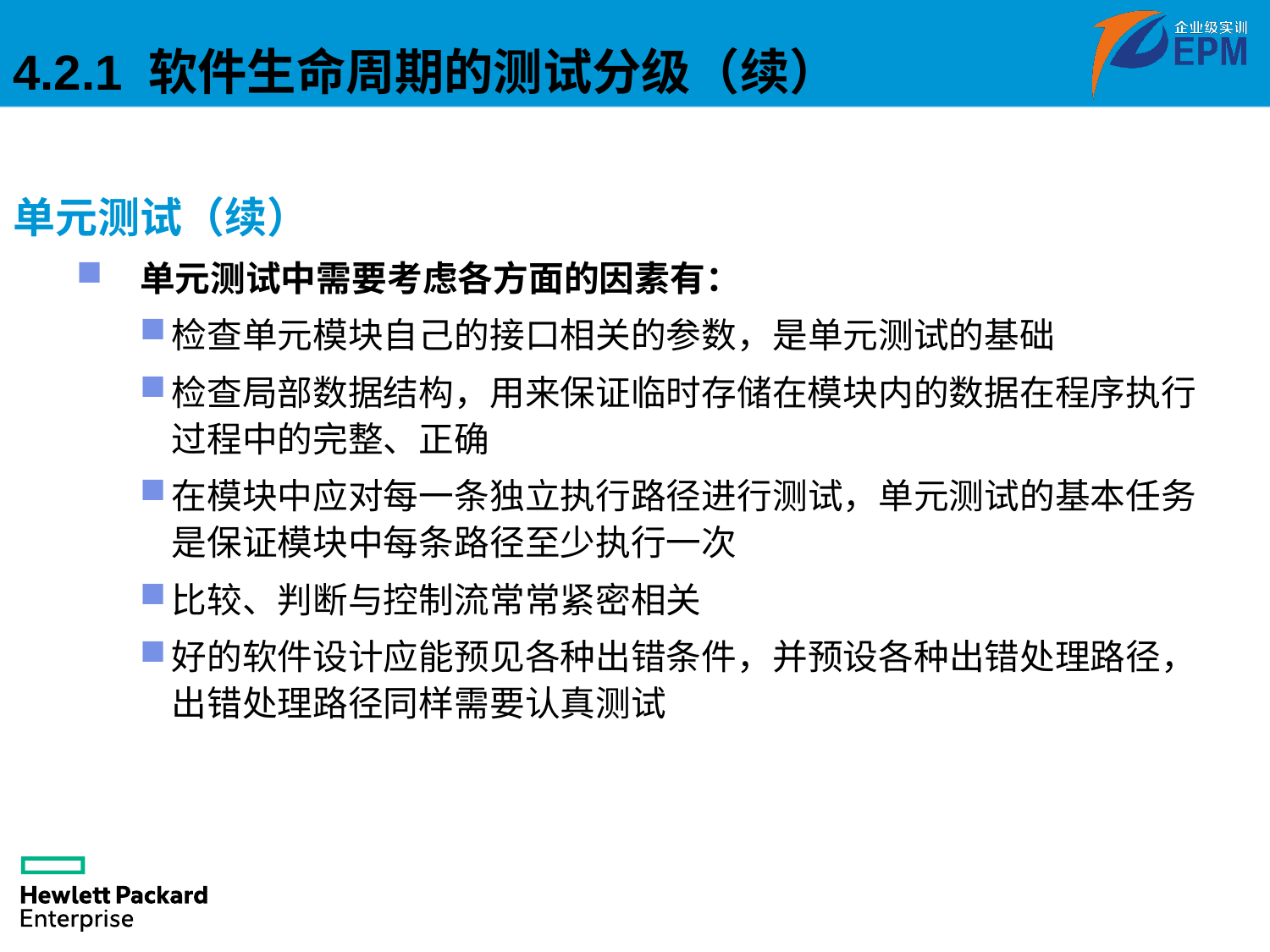

4.2.1 软件生命周期的测试分级（续）
单元测试（续）
单元测试中需要考虑各方面的因素有：
检查单元模块自己的接口相关的参数，是单元测试的基础
检查局部数据结构，用来保证临时存储在模块内的数据在程序执行过程中的完整、正确
在模块中应对每一条独立执行路径进行测试，单元测试的基本任务是保证模块中每条路径至少执行一次
比较、判断与控制流常常紧密相关
好的软件设计应能预见各种出错条件，并预设各种出错处理路径，出错处理路径同样需要认真测试